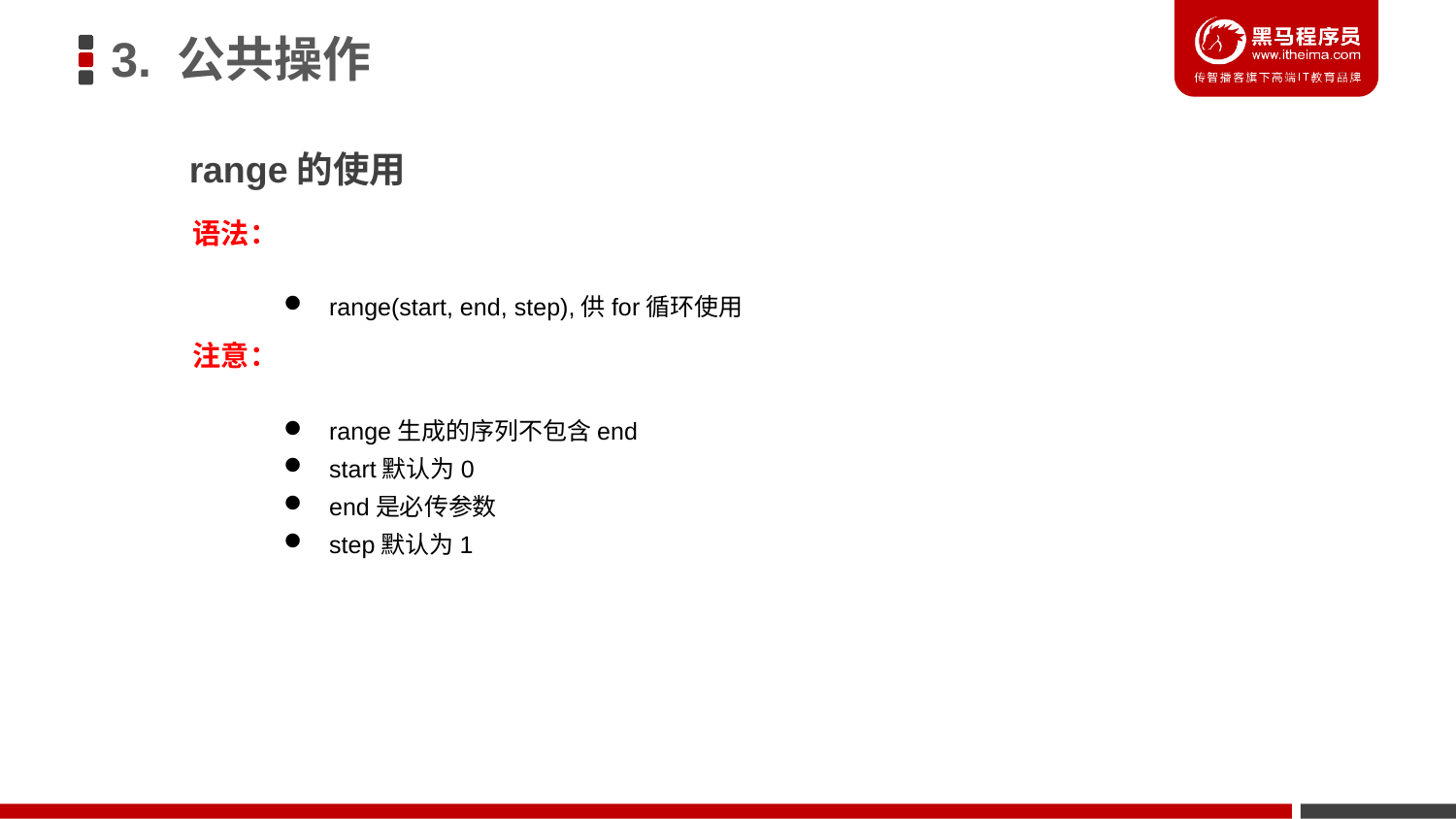

3. 公共操作
range的使用
语法：

range(start, end, step),供for循环使用
注意：

range生成的序列不包含end
start默认为0
end是必传参数
step默认为1